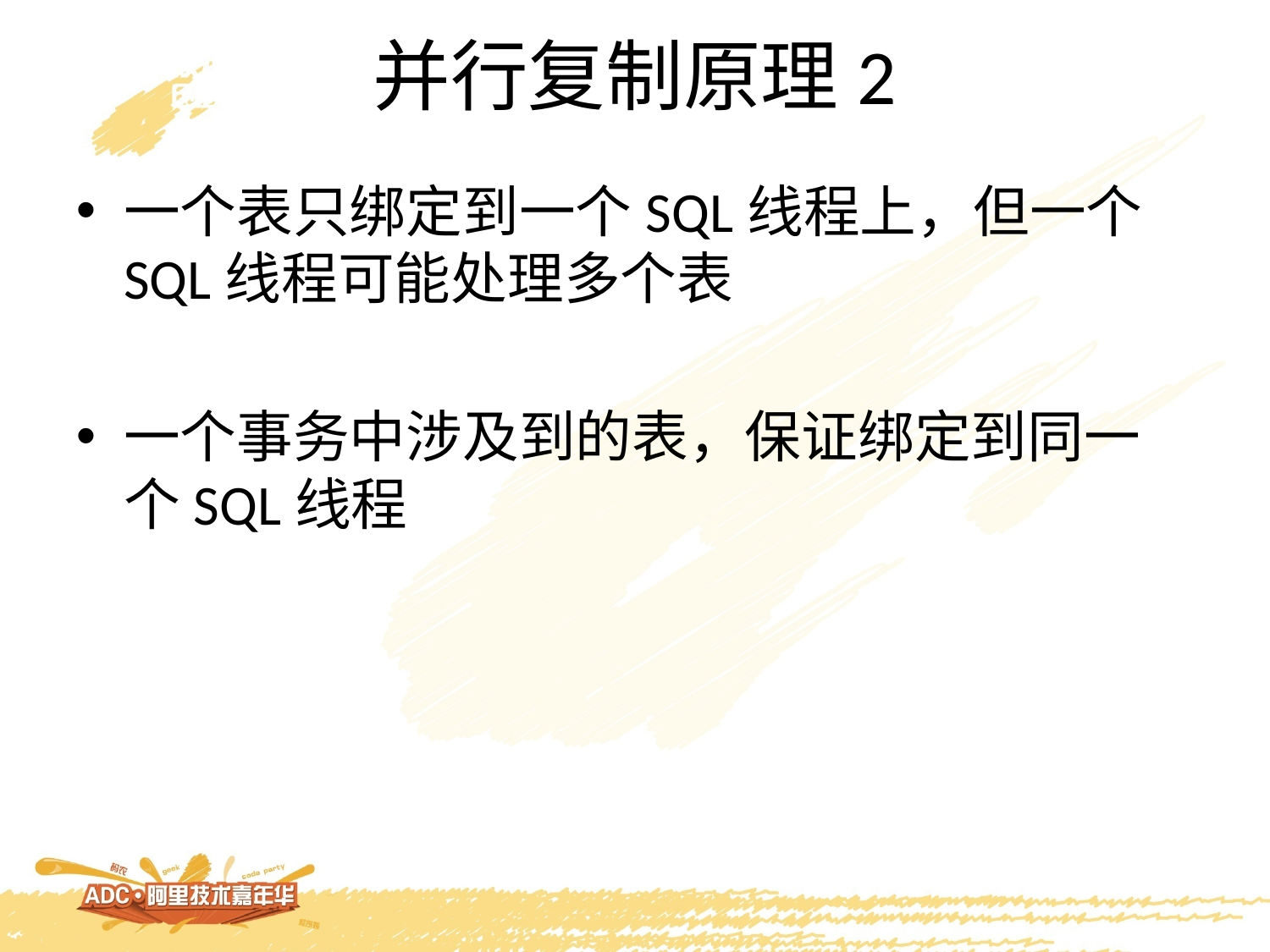

# 并行复制原理2
一个表只绑定到一个SQL线程上，但一个SQL线程可能处理多个表

一个事务中涉及到的表，保证绑定到同一个SQL线程